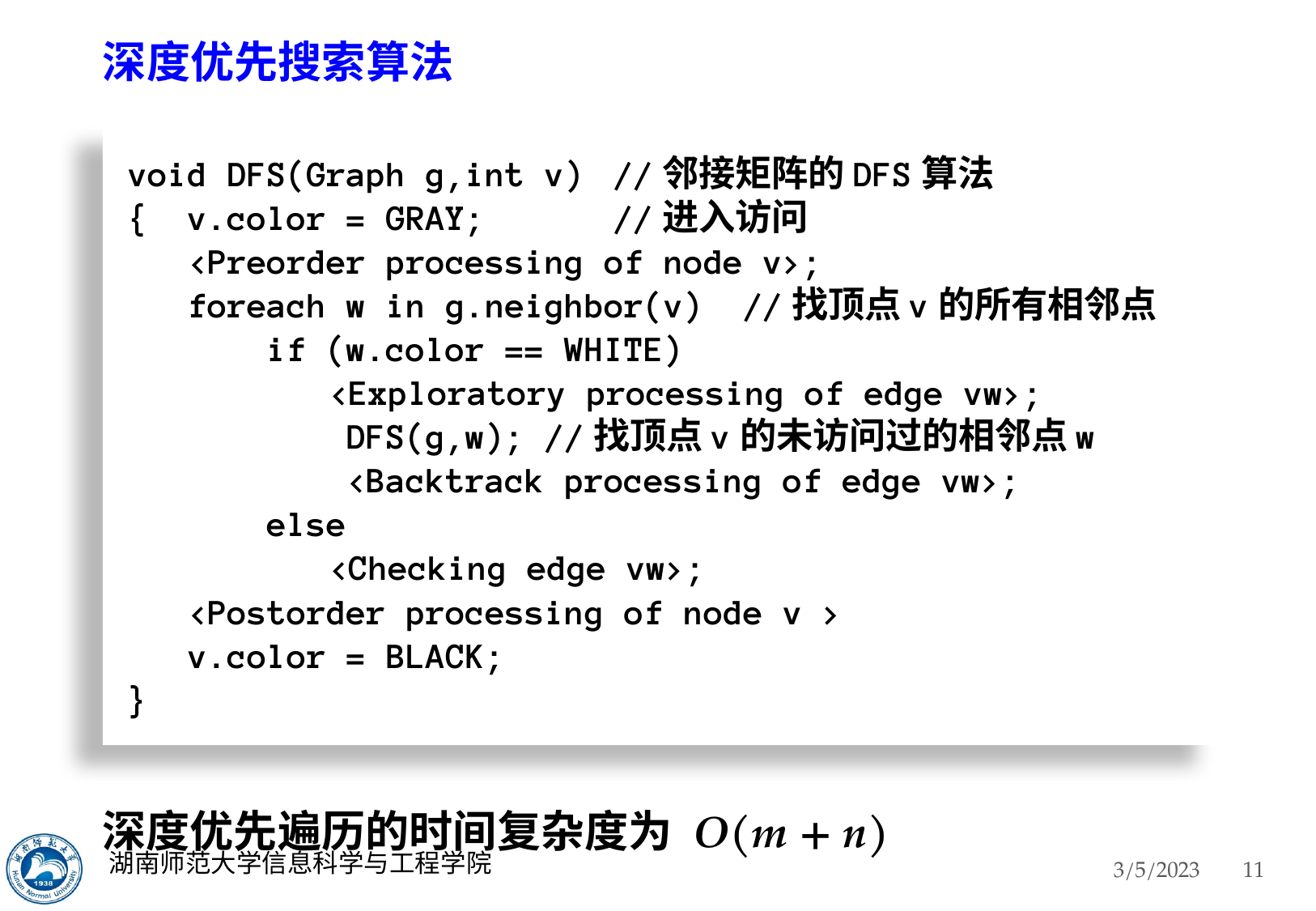

深度优先搜索算法
void DFS(Graph g,int v)	//邻接矩阵的DFS算法
{  v.color = GRAY;		//进入访问
   <Preorder processing of node v>;
   foreach w in g.neighbor(v)  //找顶点v的所有相邻点
       if (w.color == WHITE)
	    <Exploratory processing of edge vw>;
           DFS(g,w); //找顶点v的未访问过的相邻点w
           <Backtrack processing of edge vw>;
       else
	    <Checking edge vw>;
   <Postorder processing of node v >
   v.color = BLACK;
}
深度优先遍历的时间复杂度为 O(m + n)
湖南师范大学信息科学与工程学院
3/5/2023
11